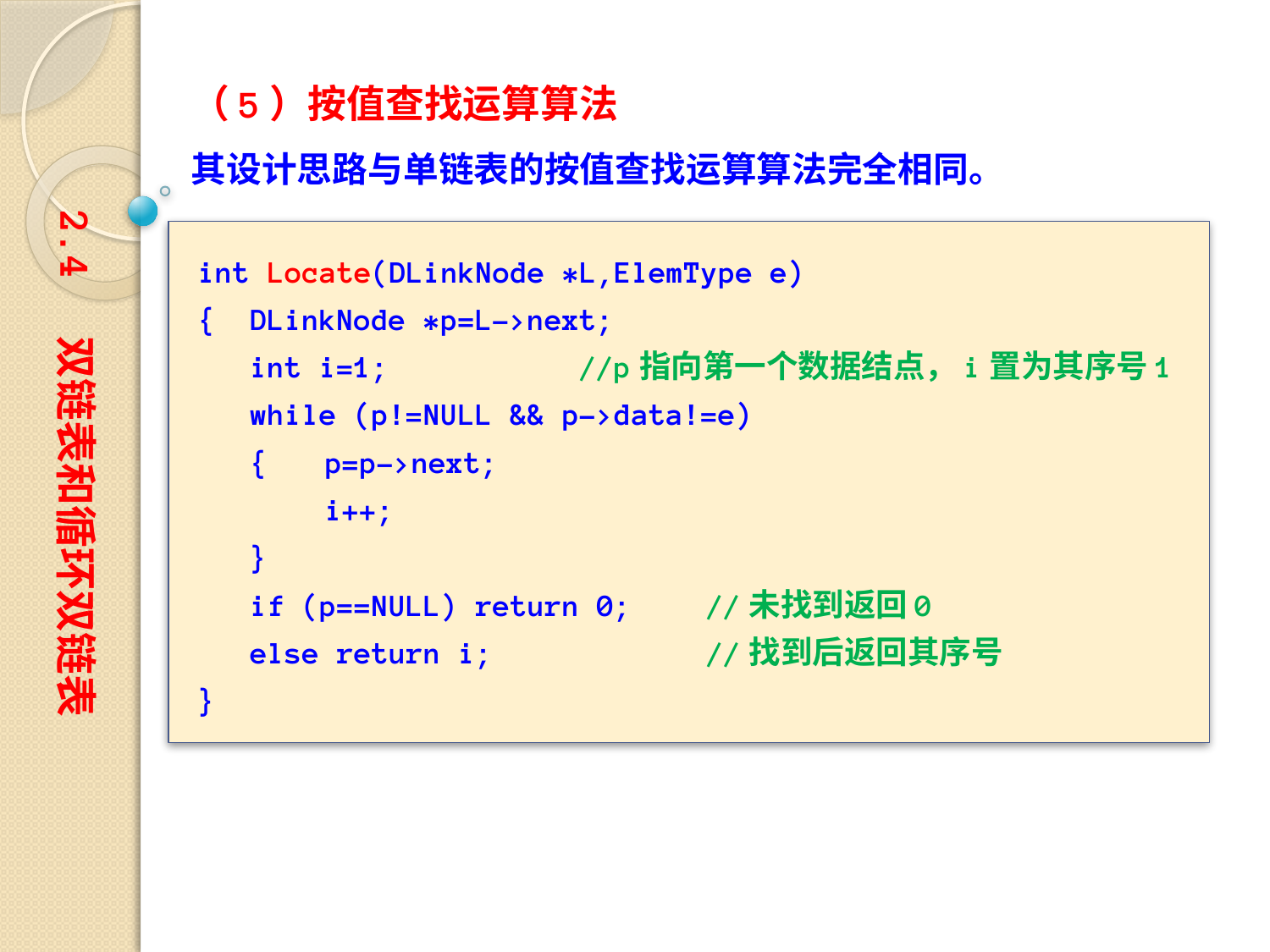

（5）按值查找运算算法
其设计思路与单链表的按值查找运算算法完全相同。
2.4  双链表和循环双链表
int Locate(DLinkNode *L,ElemType e)
{  DLinkNode *p=L->next;
   int i=1;		//p指向第一个数据结点，i置为其序号1
   while (p!=NULL && p->data!=e)
   {	p=p->next;
	i++;
   }
   if (p==NULL) return 0;	//未找到返回0
   else return i;		//找到后返回其序号
}